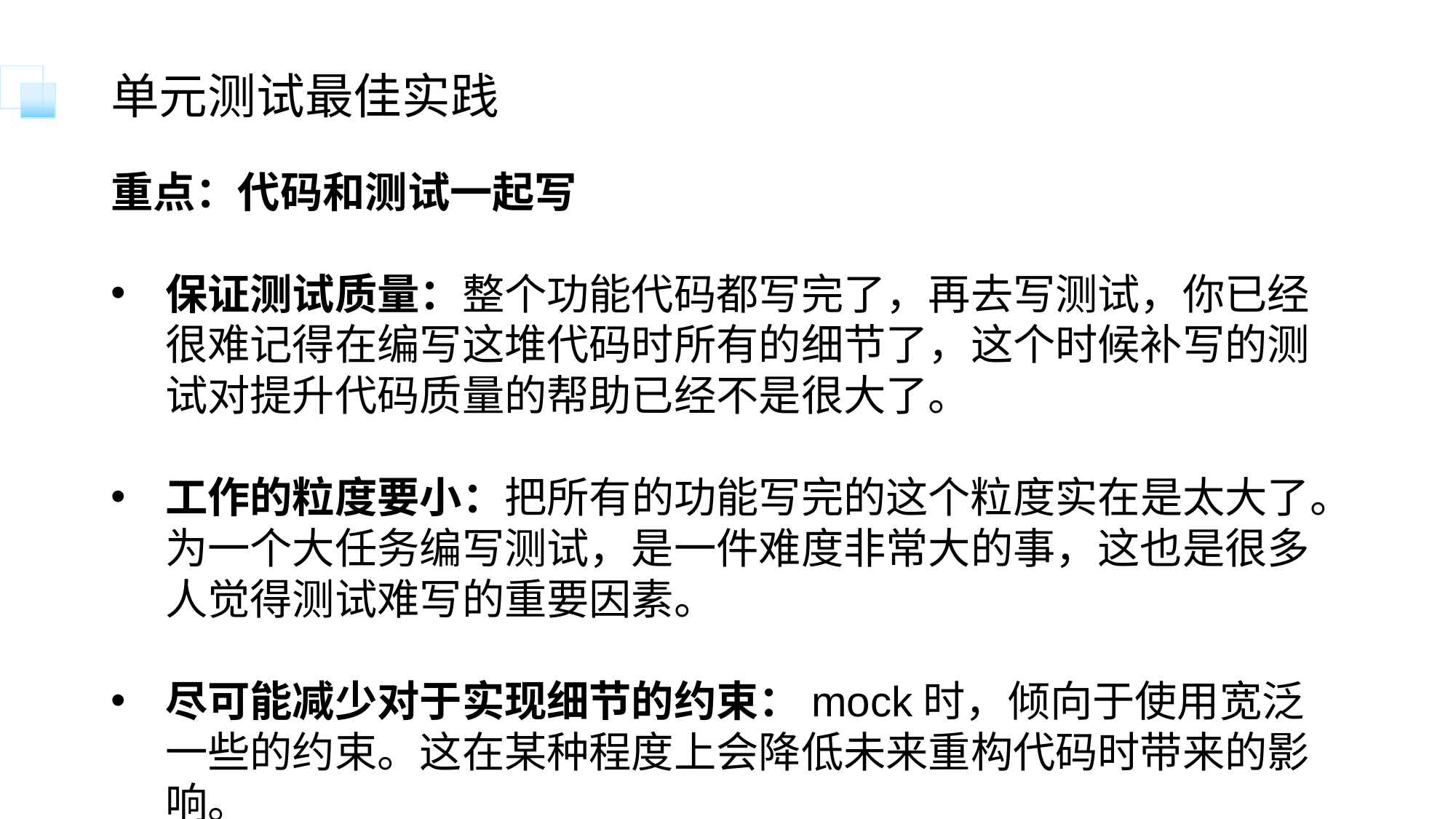

# 单元测试最佳实践
重点：代码和测试一起写

保证测试质量：整个功能代码都写完了，再去写测试，你已经很难记得在编写这堆代码时所有的细节了，这个时候补写的测试对提升代码质量的帮助已经不是很大了。

工作的粒度要小：把所有的功能写完的这个粒度实在是太大了。为一个大任务编写测试，是一件难度非常大的事，这也是很多人觉得测试难写的重要因素。

尽可能减少对于实现细节的约束：mock时，倾向于使用宽泛一些的约束。这在某种程度上会降低未来重构代码时带来的影响。